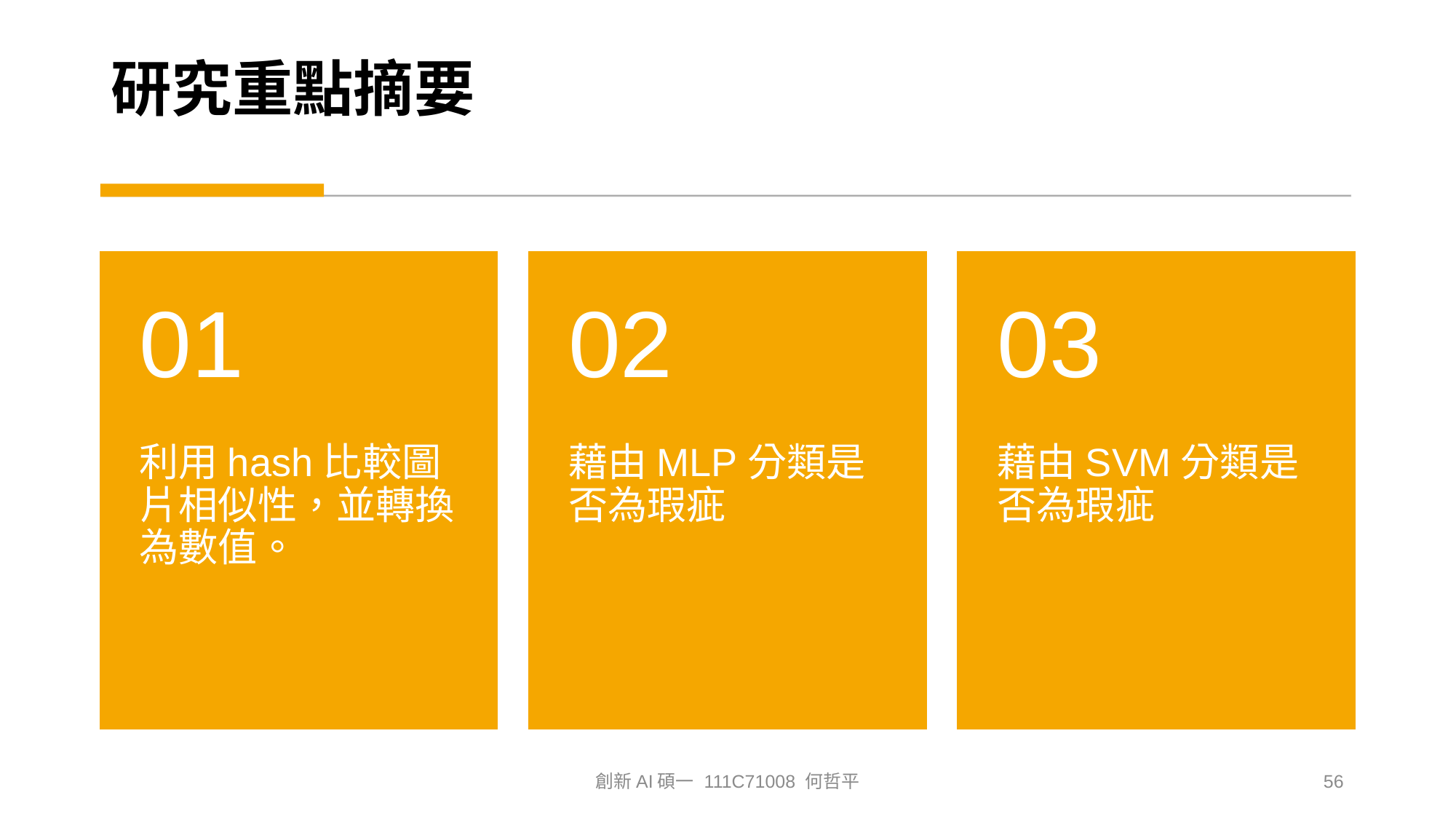

# 研究重點摘要

利用hash比較圖片相似性，並轉換為數值。
01
藉由MLP分類是否為瑕疵
02
藉由SVM分類是否為瑕疵
03
創新AI碩一 111C71008 何哲平
56